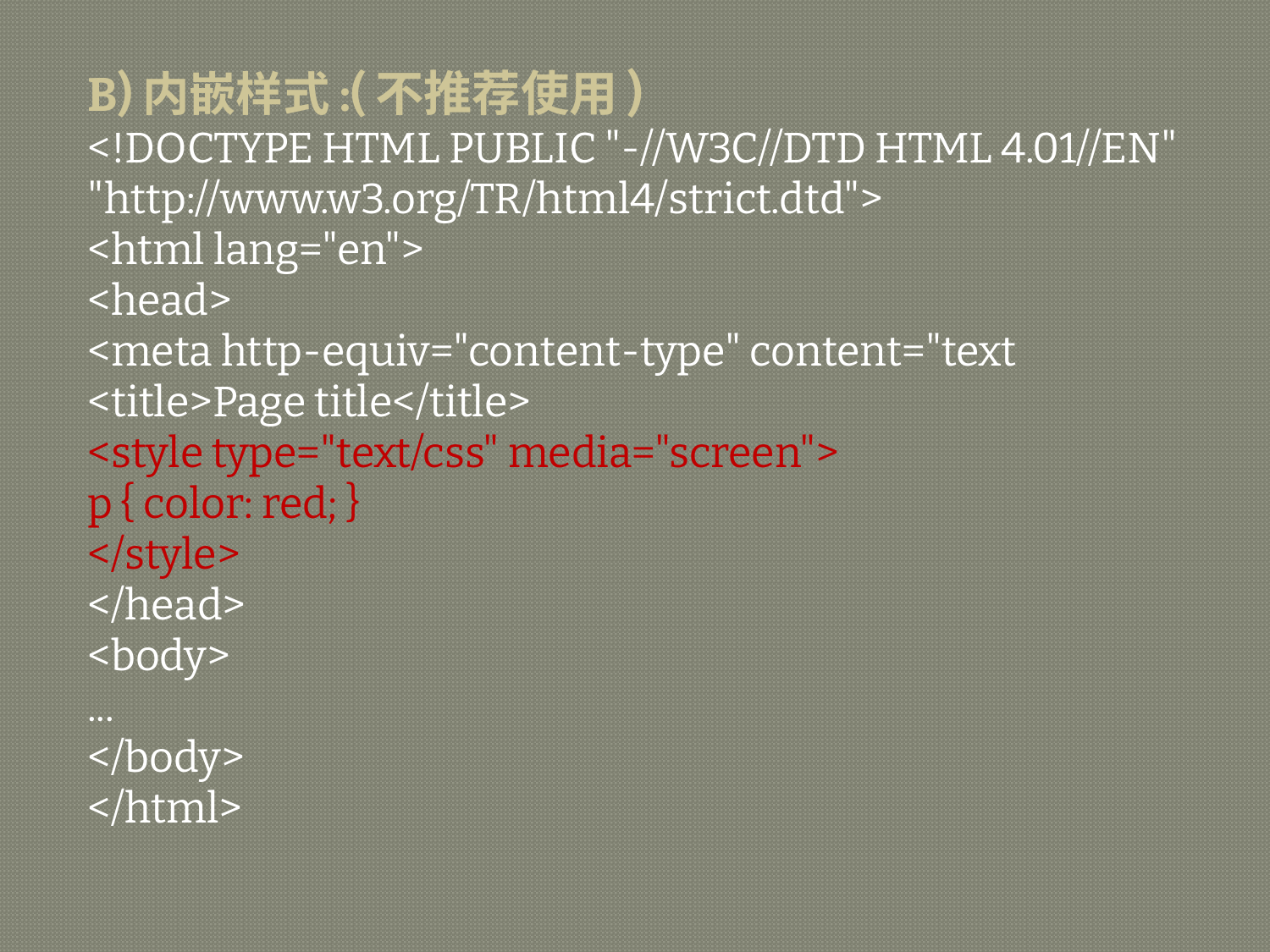

B)内嵌样式:(不推荐使用)
<!DOCTYPE HTML PUBLIC "-//W3C//DTD HTML 4.01//EN"
"http://www.w3.org/TR/html4/strict.dtd">
<html lang="en">
<head>
<meta http-equiv="content-type" content="text
<title>Page title</title>
<style type="text/css" media="screen">
p { color: red; }
</style>
</head>
<body>
...
</body>
</html>